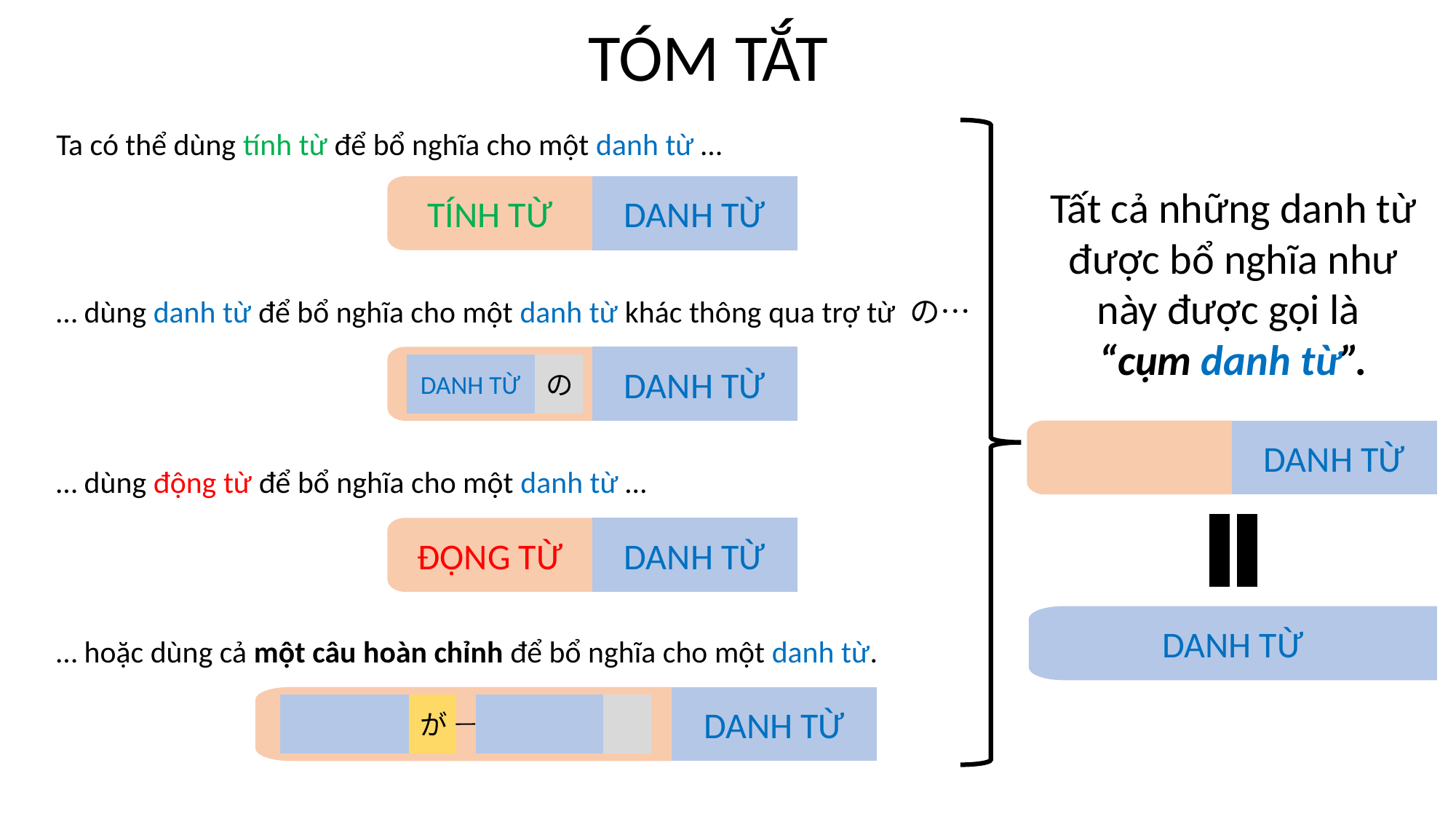

TÓM TẮT

Ta có thể dùng tính từ để bổ nghĩa cho một danh từ …

Tất cả những danh từ được bổ nghĩa như này được gọi là
“cụm danh từ”.
TÍNH TỪ
DANH TỪ
… dùng danh từ để bổ nghĩa cho một danh từ khác thông qua trợ từ の…

DANH TỪ

の
DANH TỪ

DANH TỪ
… dùng động từ để bổ nghĩa cho một danh từ …

ĐỘNG TỪ
DANH TỪ
DANH TỪ
… hoặc dùng cả một câu hoàn chỉnh để bổ nghĩa cho một danh từ.

DANH TỪ
が